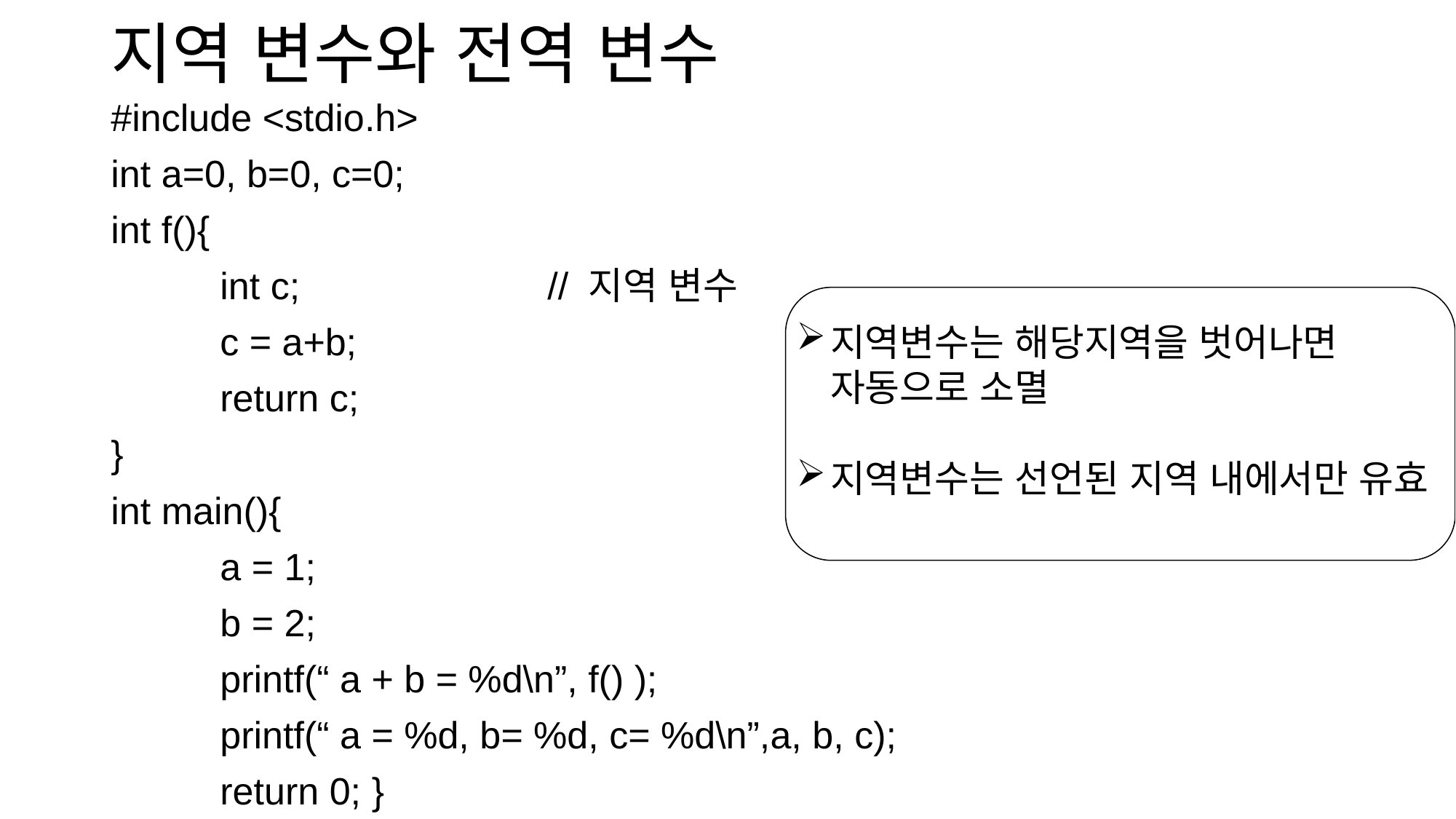

# 지역 변수와 전역 변수
#include <stdio.h>
int a=0, b=0, c=0;
int f(){
	int c;			// 지역 변수
	c = a+b;
	return c;
}
int main(){
	a = 1;
	b = 2;
	printf(“ a + b = %d\n”, f() );
	printf(“ a = %d, b= %d, c= %d\n”,a, b, c);
	return 0; }

지역변수는 해당지역을 벗어나면 자동으로 소멸

지역변수는 선언된 지역 내에서만 유효